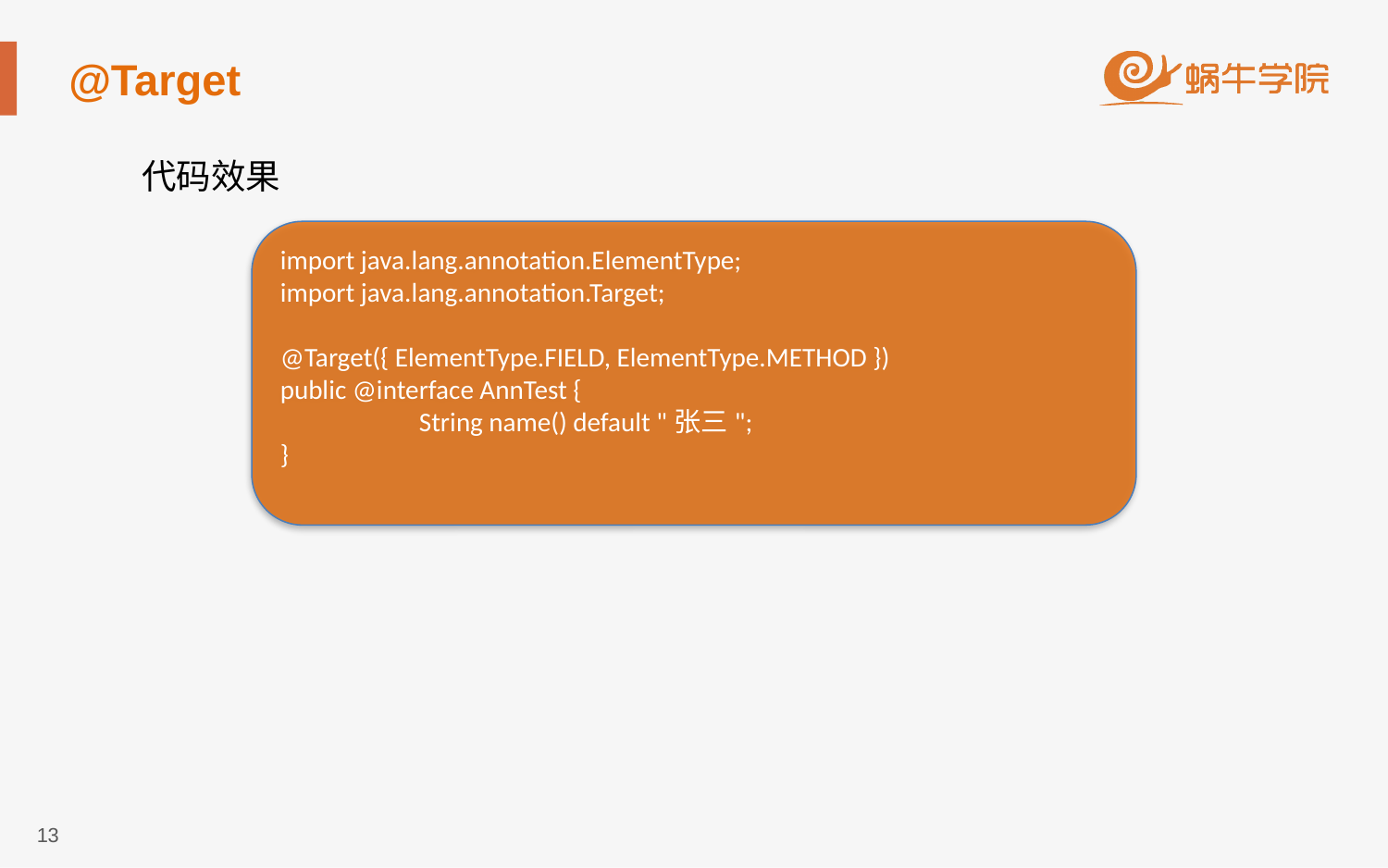

# @Target
代码效果
import java.lang.annotation.ElementType;
import java.lang.annotation.Target;

@Target({ ElementType.FIELD, ElementType.METHOD })
public @interface AnnTest {
	String name() default "张三";
}